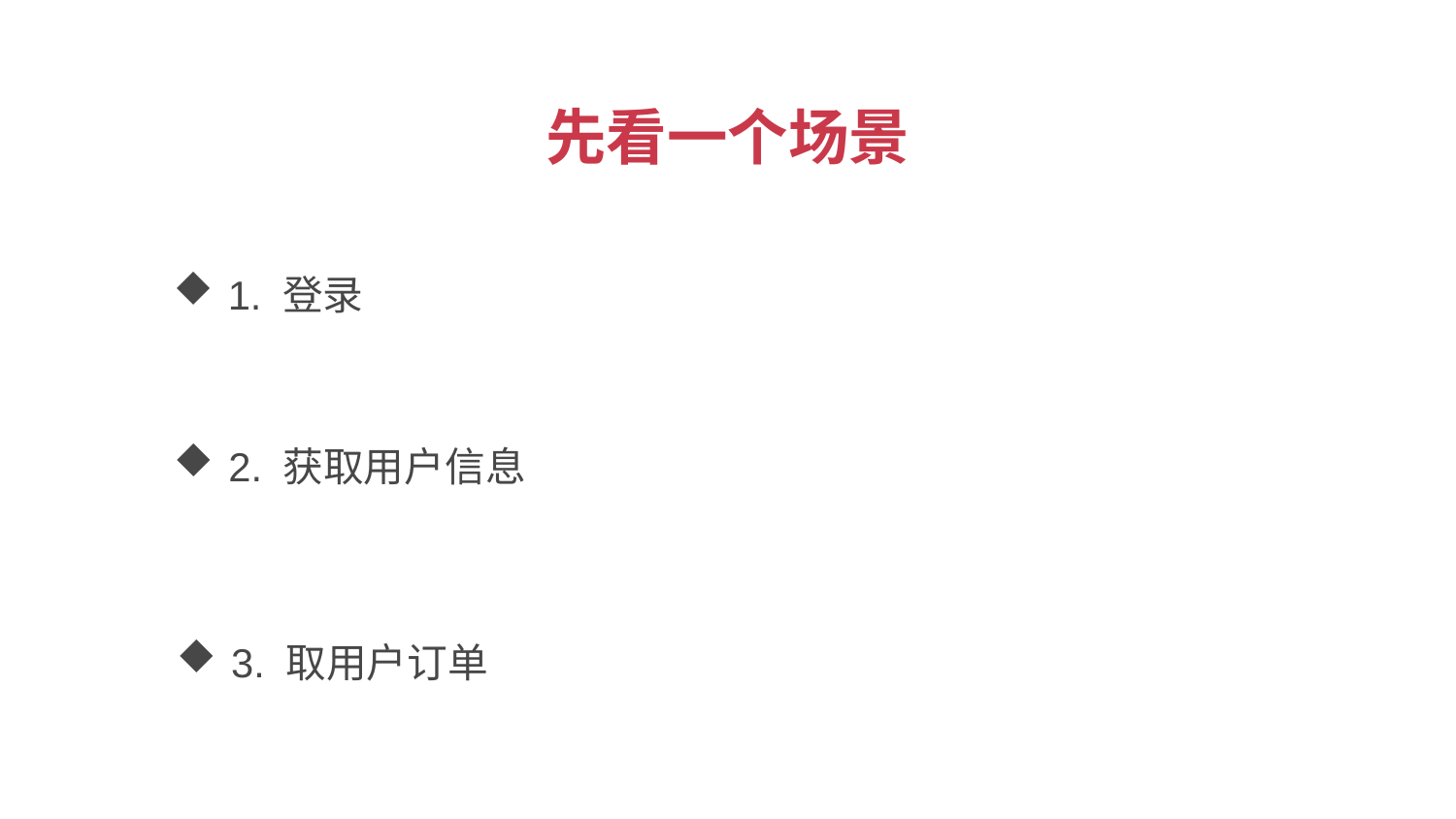

先看一个场景
1. 登录
2. 获取用户信息
3. 取用户订单